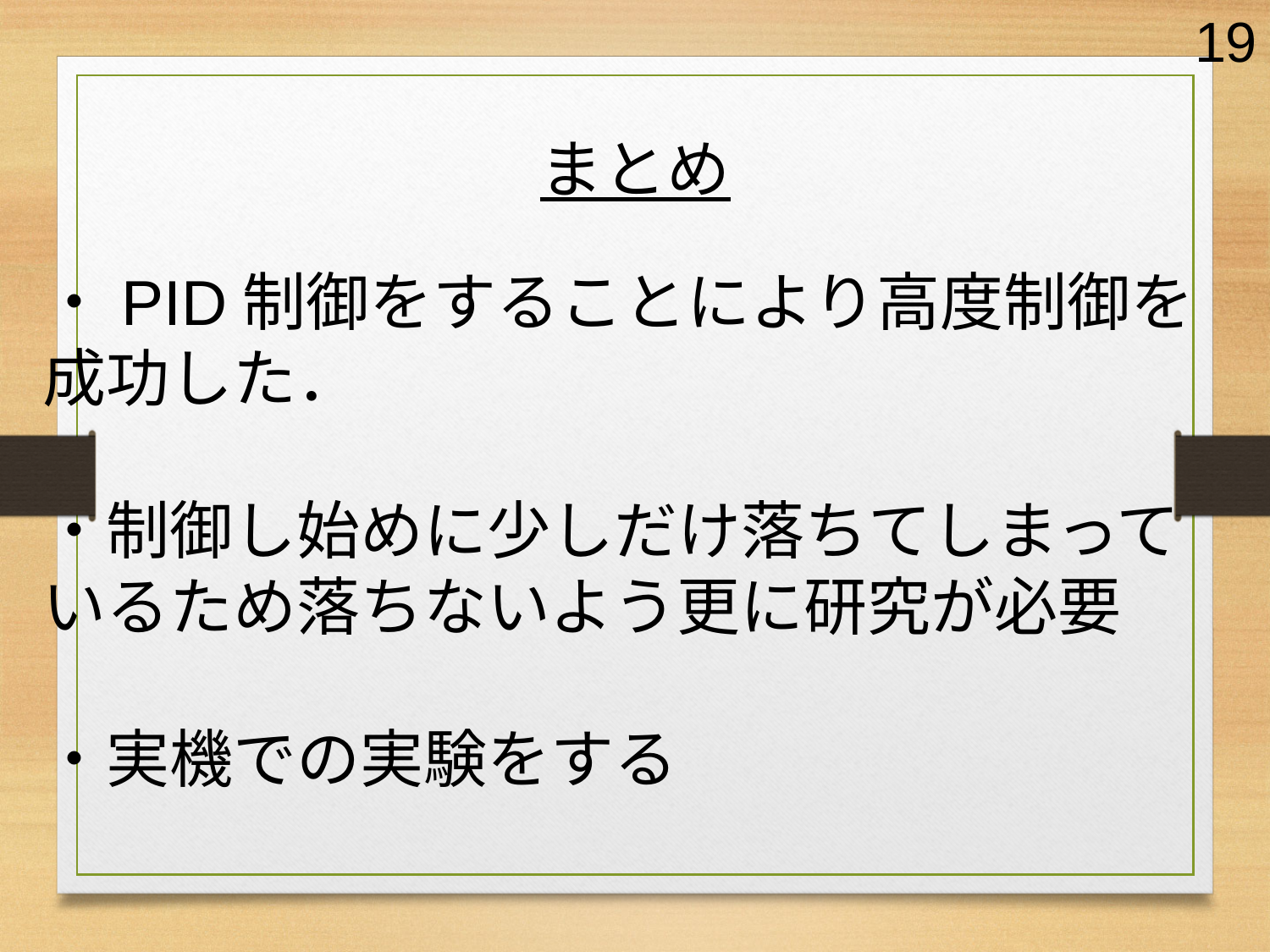

19
まとめ
・PID制御をすることにより高度制御を成功した．

・制御し始めに少しだけ落ちてしまっているため落ちないよう更に研究が必要

・実機での実験をする